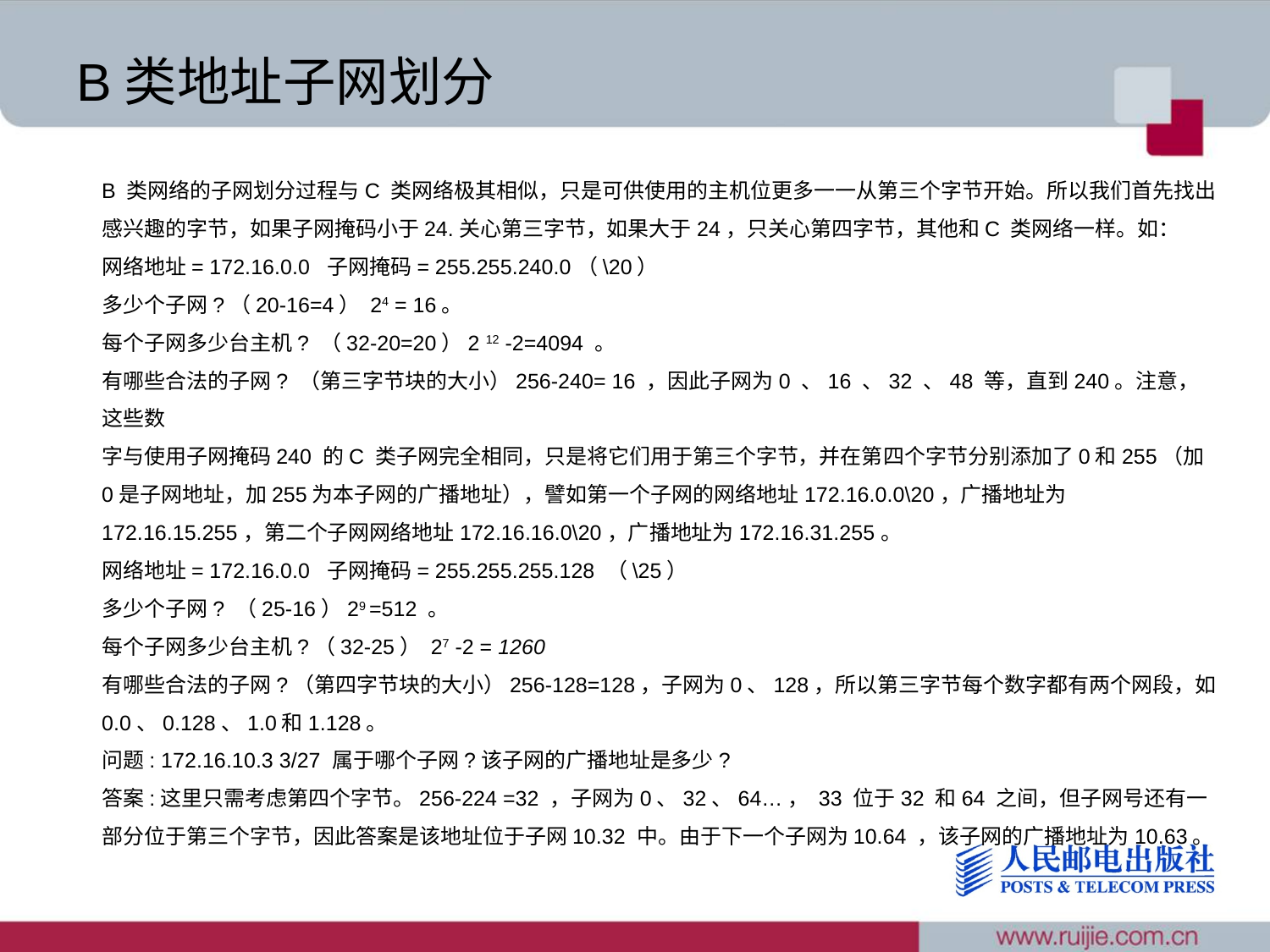

# B类地址子网划分
B 类网络的子网划分过程与C 类网络极其相似，只是可供使用的主机位更多一一从第三个字节开始。所以我们首先找出感兴趣的字节，如果子网掩码小于24.关心第三字节，如果大于24，只关心第四字节，其他和C 类网络一样。如：
网络地址= 172.16.0.0  子网掩码= 255.255.240.0（\20）
多少个子网?（20-16=4） 24 = 16。
每个子网多少台主机? （32-20=20）2 12 -2=4094 。
有哪些合法的子网? （第三字节块的大小）256-240= 16 ，因此子网为0 、16 、32 、48 等，直到240。注意，这些数
字与使用子网掩码240 的C 类子网完全相同，只是将它们用于第三个字节，并在第四个字节分别添加了0和255（加0是子网地址，加255为本子网的广播地址），譬如第一个子网的网络地址172.16.0.0\20，广播地址为172.16.15.255，第二个子网网络地址172.16.16.0\20，广播地址为172.16.31.255。
网络地址= 172.16.0.0  子网掩码= 255.255.255.128 （\25）
多少个子网? （25-16）29 =512 。
每个子网多少台主机?（32-25） 27 -2 = 1260
有哪些合法的子网?（第四字节块的大小）256-128=128，子网为0、128，所以第三字节每个数字都有两个网段，如0.0、0.128、1.0和1.128。
问题: 172.16.10.3 3/27 属于哪个子网?该子网的广播地址是多少?
答案:这里只需考虑第四个字节。256-224 =32 ，子网为0、32、64…， 33 位于32 和64 之间，但子网号还有一部分位于第三个字节，因此答案是该地址位于子网10.32 中。由于下一个子网为10.64 ，该子网的广播地址为10.63。